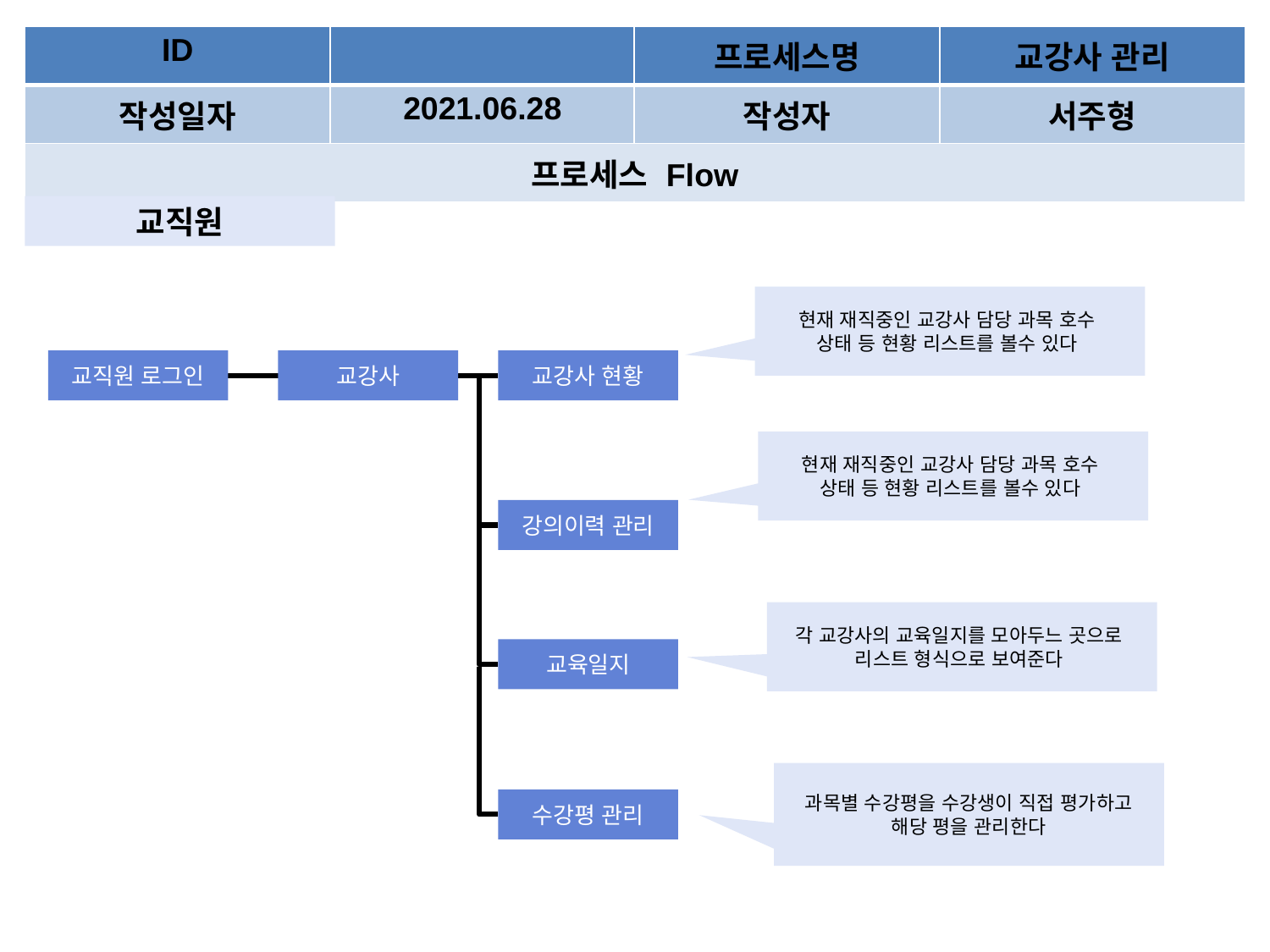

| ID |  |  | 프로세스명 | 교강사 관리 |
| --- | --- | --- | --- | --- |
| 작성일자 |  | 2021.06.28 | 작성자 | 서주형 |
| 프로세스 Flow |  |  |  |  |
교직원
현재 재직중인 교강사 담당 과목 호수
상태 등 현황 리스트를 볼수 있다
교직원 로그인
교강사
교강사 현황
현재 재직중인 교강사 담당 과목 호수
상태 등 현황 리스트를 볼수 있다
강의이력 관리
각 교강사의 교육일지를 모아두느 곳으로
리스트 형식으로 보여준다
교육일지
과목별 수강평을 수강생이 직접 평가하고 해당 평을 관리한다
수강평 관리